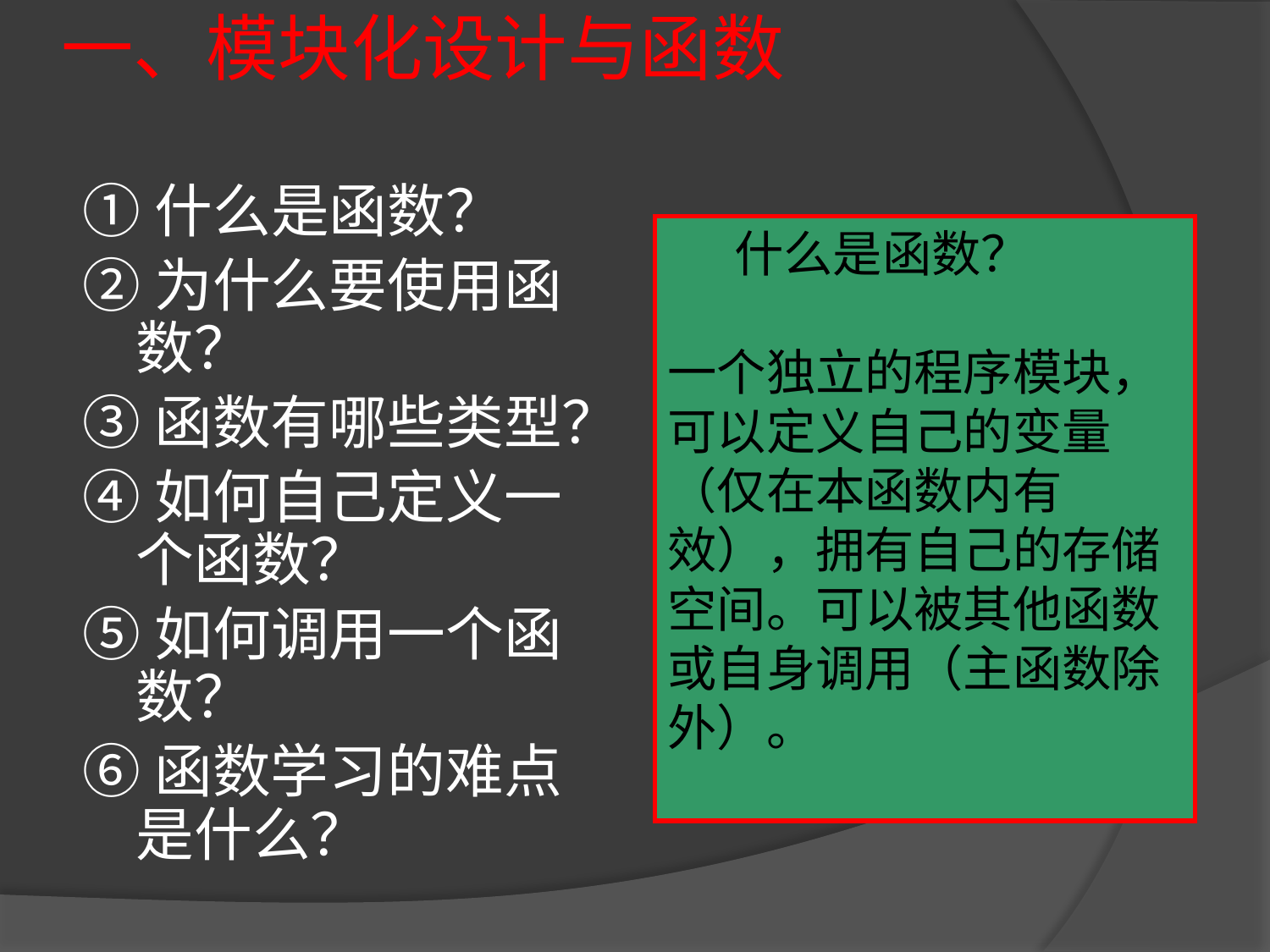

# 一、模块化设计与函数
①什么是函数？
②为什么要使用函数？
③函数有哪些类型？
④如何自己定义一个函数？
⑤如何调用一个函数？
⑥函数学习的难点是什么？
     什么是函数？

一个独立的程序模块，可以定义自己的变量（仅在本函数内有效），拥有自己的存储空间。可以被其他函数或自身调用（主函数除外）。